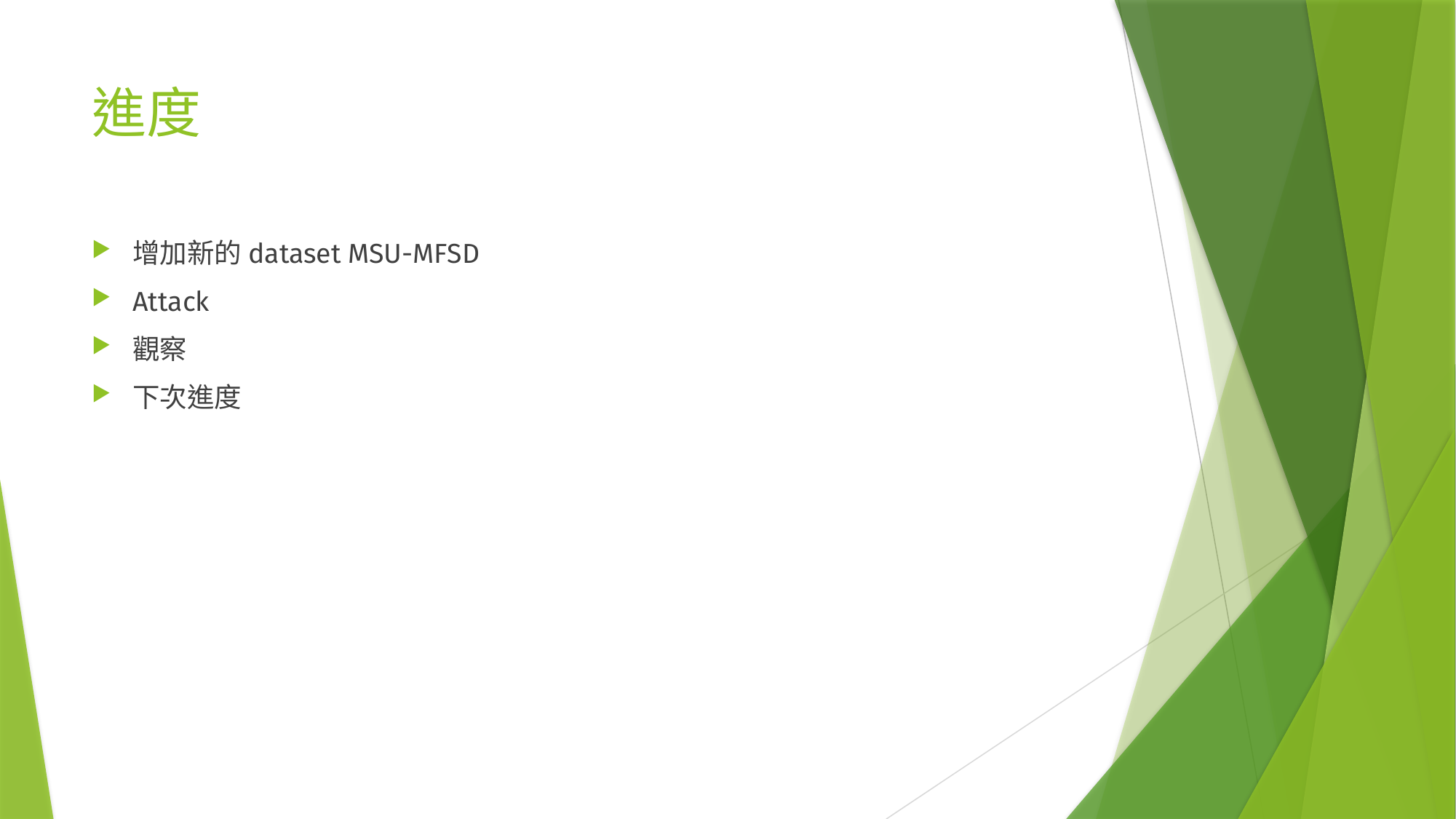

# 進度
增加新的dataset MSU-MFSD
Attack
觀察
下次進度